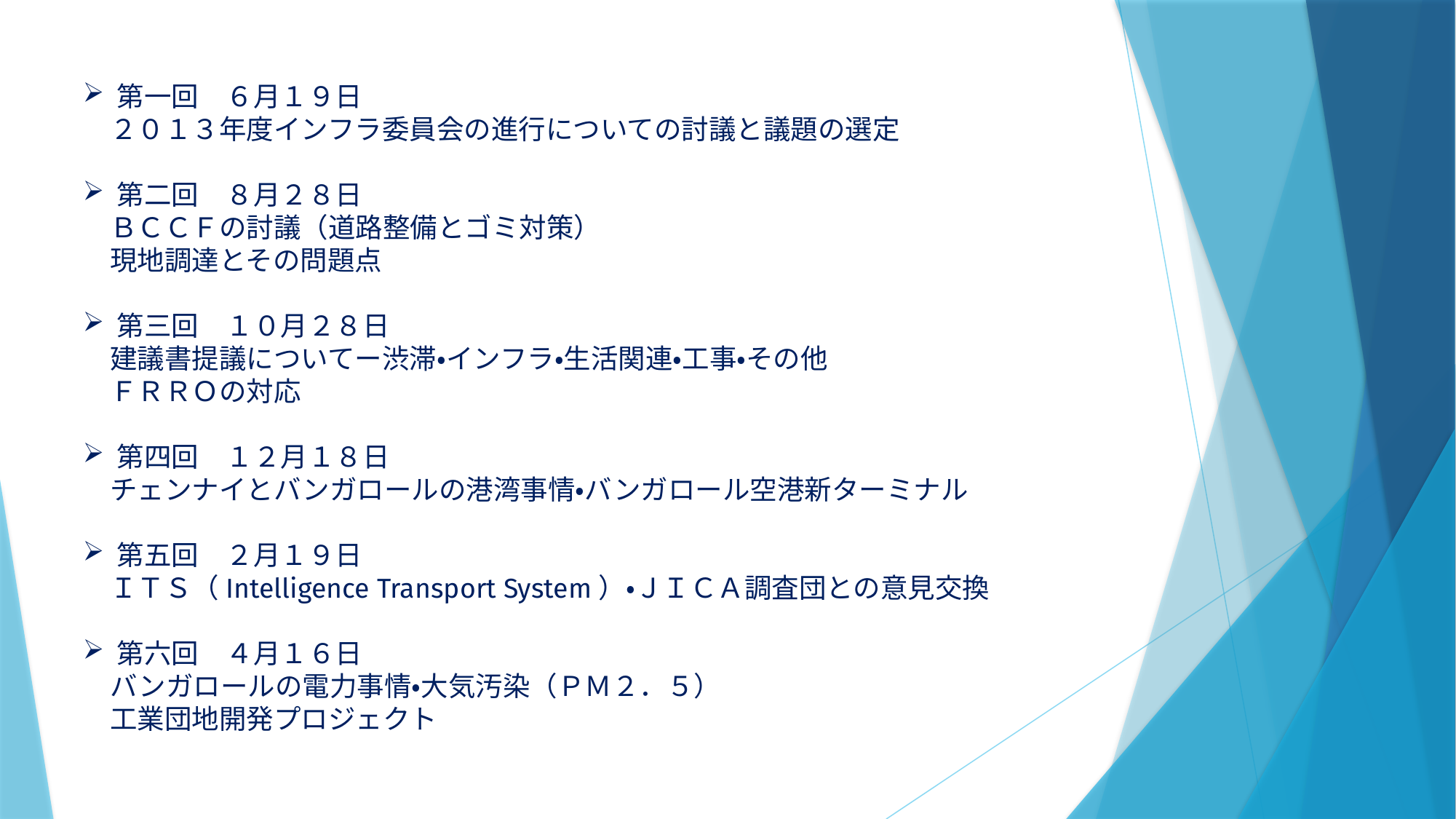

第一回　６月１９日
　２０１３年度インフラ委員会の進行についての討議と議題の選定

第二回　８月２８日
　ＢＣＣＦの討議（道路整備とゴミ対策）
　現地調達とその問題点

第三回　１０月２８日
　建議書提議についてー渋滞・インフラ・生活関連・工事・その他
　ＦＲＲＯの対応

第四回　１２月１８日
　チェンナイとバンガロールの港湾事情・バンガロール空港新ターミナル

第五回　２月１９日
　ＩＴＳ（Intelligence Transport System）・ＪＩＣＡ調査団との意見交換

第六回　４月１６日
　バンガロールの電力事情・大気汚染（ＰＭ２．５）
　工業団地開発プロジェクト